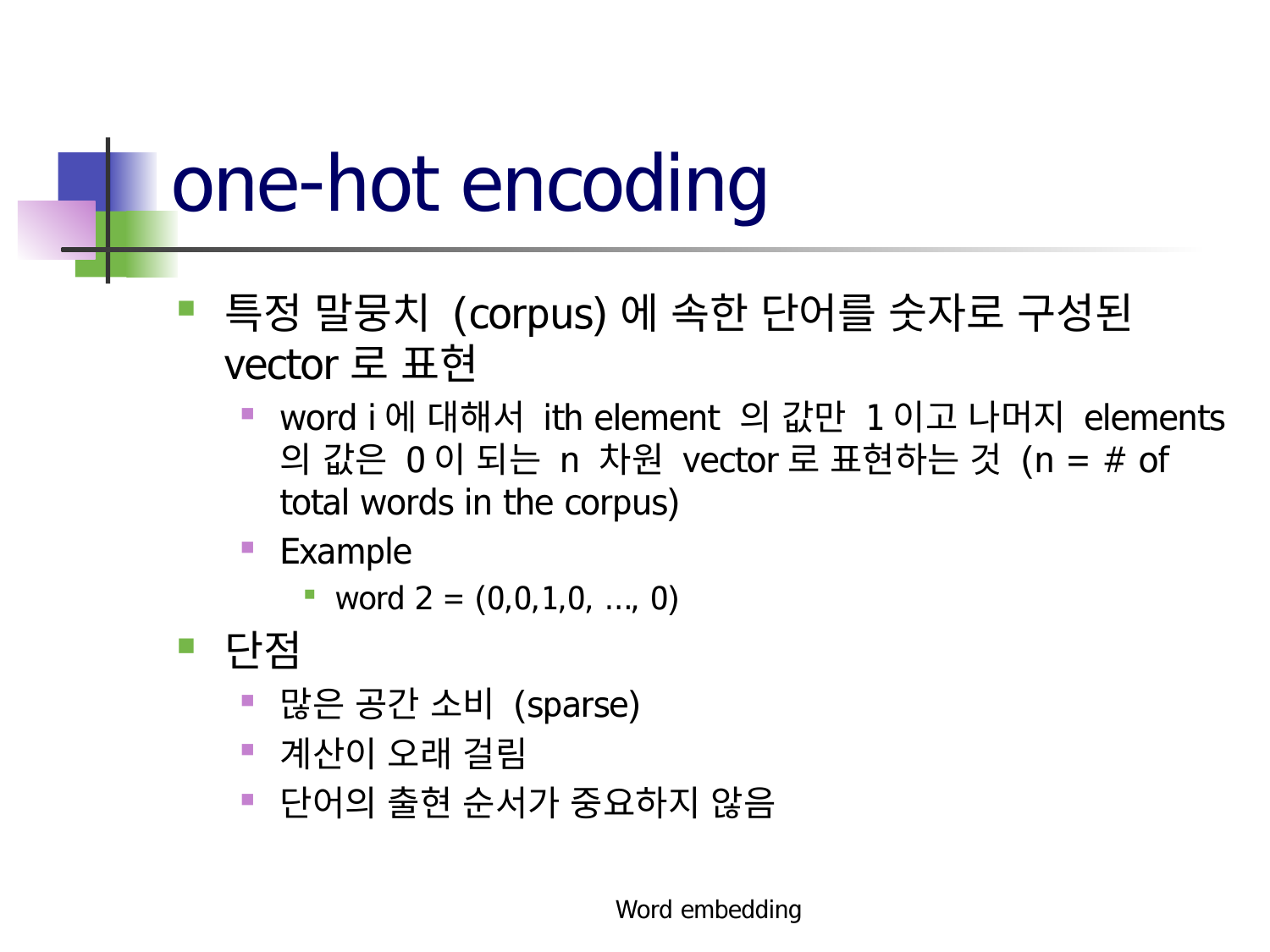

# one-hot encoding
특정 말뭉치 (corpus)에 속한 단어를 숫자로 구성된 vector로 표현
word i에 대해서 ith element 의 값만 1이고 나머지 elements의 값은 0이 되는 n 차원 vector로 표현하는 것 (n = # of total words in the corpus)
Example
word 2 = (0,0,1,0, ..., 0)
단점
많은 공간 소비 (sparse)
계산이 오래 걸림
단어의 출현 순서가 중요하지 않음
Word embedding